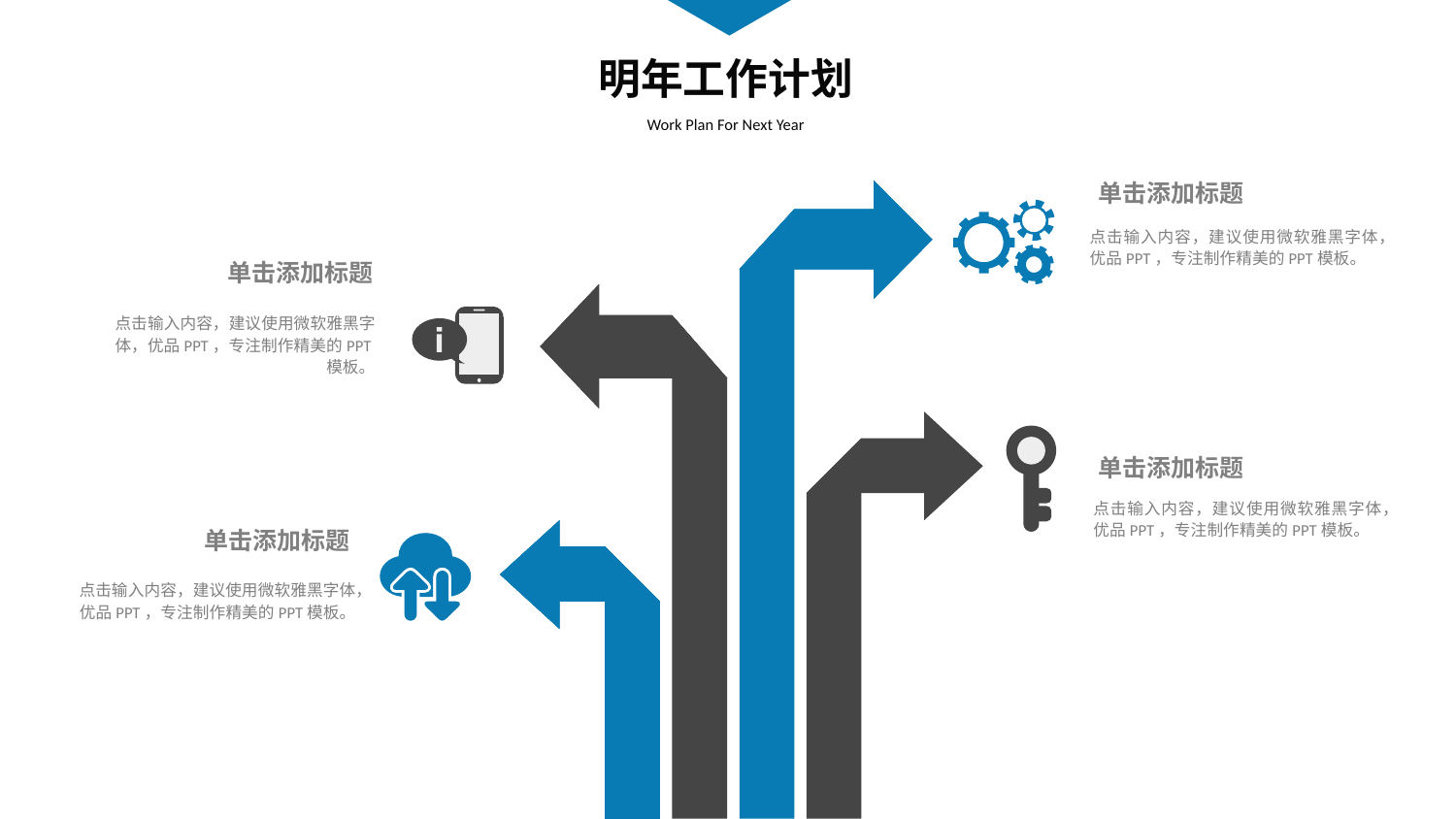

明年工作计划
Work Plan For Next Year
单击添加标题
点击输入内容，建议使用微软雅黑字体，优品PPT，专注制作精美的PPT模板。

单击添加标题
点击输入内容，建议使用微软雅黑字体，优品PPT，专注制作精美的PPT模板。

单击添加标题
点击输入内容，建议使用微软雅黑字体，优品PPT，专注制作精美的PPT模板。
单击添加标题
点击输入内容，建议使用微软雅黑字体，优品PPT，专注制作精美的PPT模板。